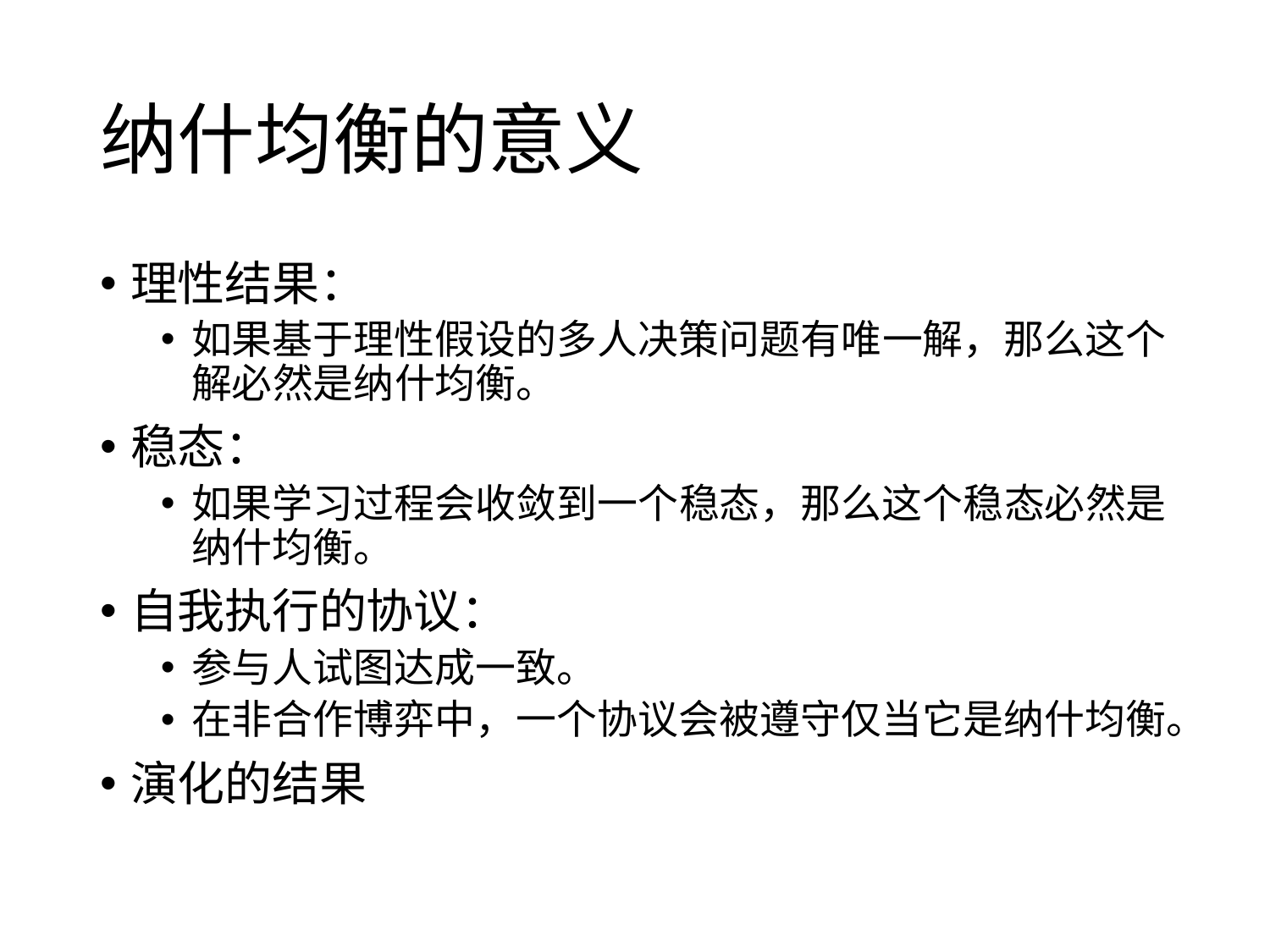

# 纳什均衡的意义
理性结果：
如果基于理性假设的多人决策问题有唯一解，那么这个解必然是纳什均衡。
稳态：
如果学习过程会收敛到一个稳态，那么这个稳态必然是纳什均衡。
自我执行的协议：
参与人试图达成一致。
在非合作博弈中，一个协议会被遵守仅当它是纳什均衡。
演化的结果